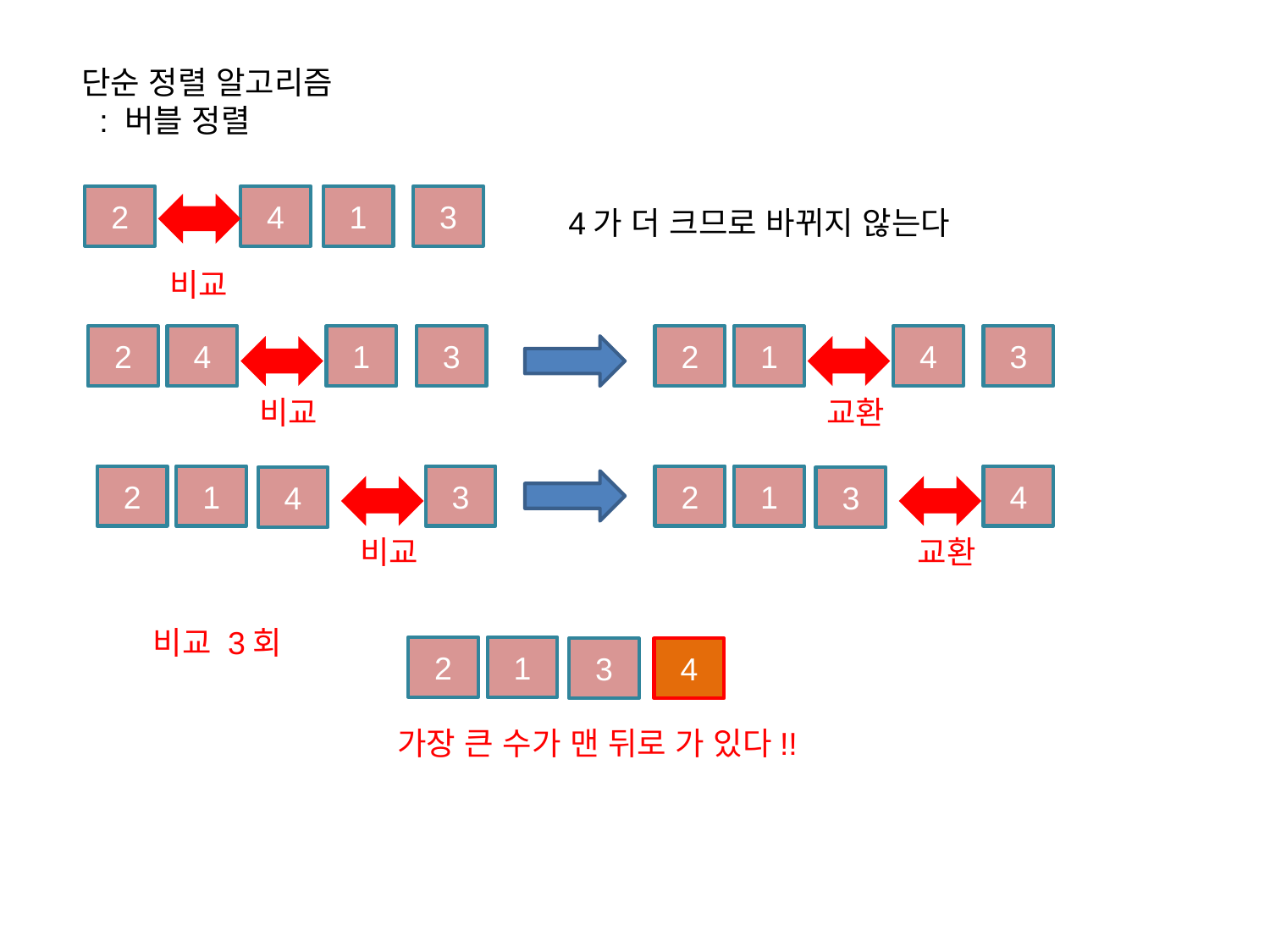

단순 정렬 알고리즘
  : 버블 정렬
2
4
1
3

4가 더 크므로 바뀌지 않는다
비교
2
4
1
3
2
1
4
3

비교
교환
2
1
3
2
1
4
4
3

비교
교환
비교 3회
2
1
3
4
가장 큰 수가 맨 뒤로 가 있다!!